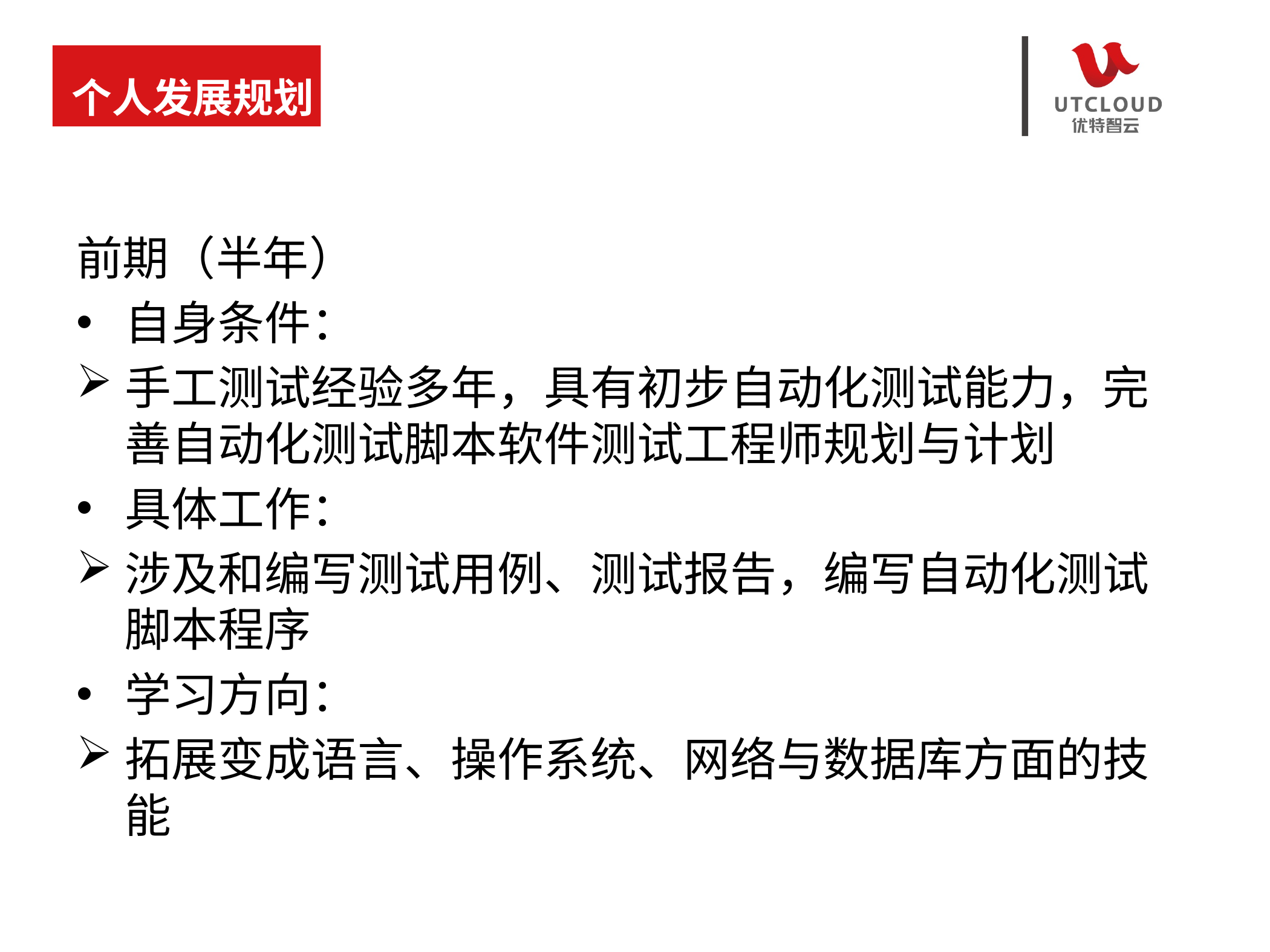

个人发展规划

前期（半年）
自身条件：
手工测试经验多年，具有初步自动化测试能力，完善自动化测试脚本软件测试工程师规划与计划
具体工作：
涉及和编写测试用例、测试报告，编写自动化测试脚本程序
学习方向：
拓展变成语言、操作系统、网络与数据库方面的技能